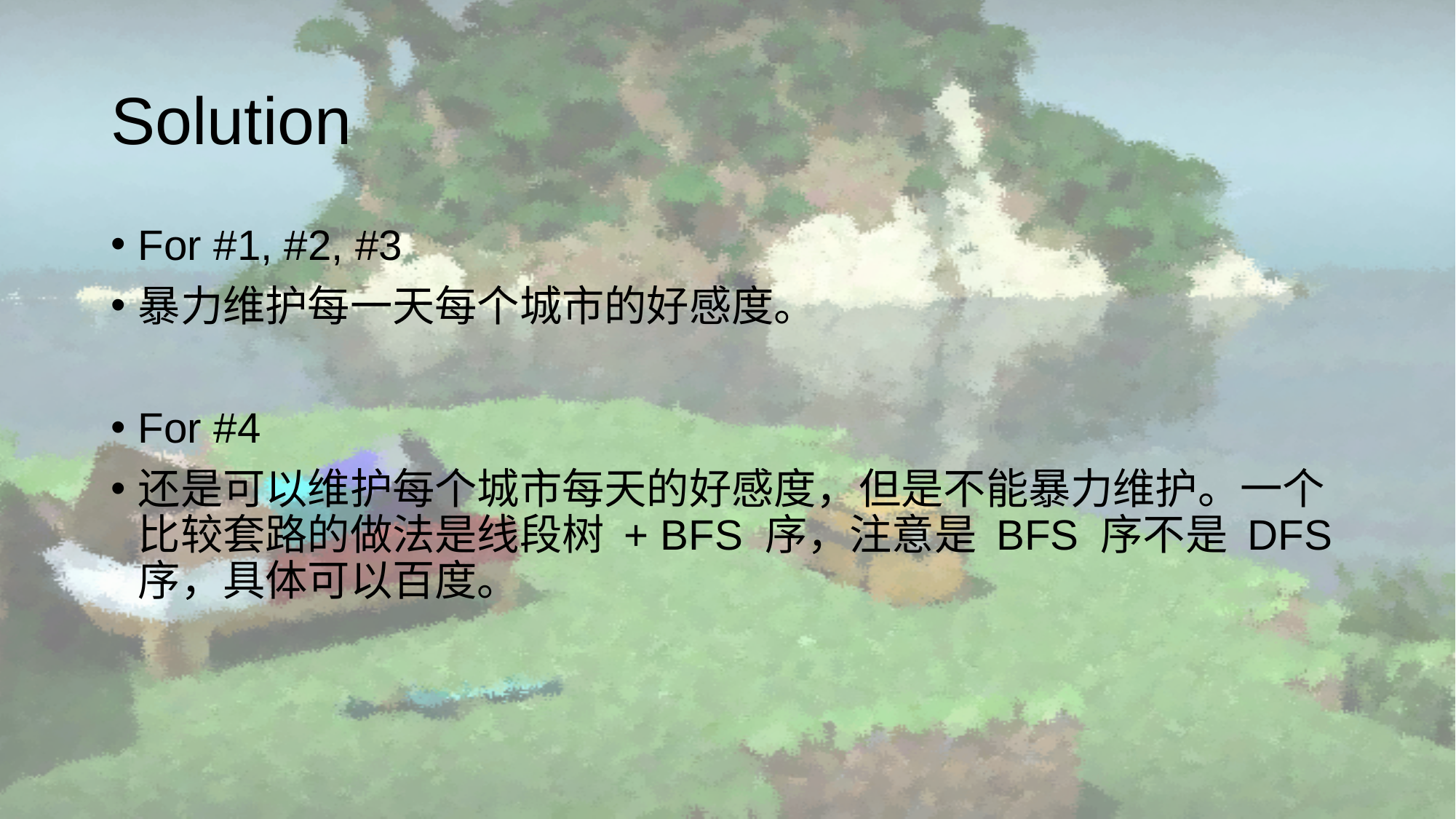

# Solution
For #1, #2, #3
暴力维护每一天每个城市的好感度。

For #4
还是可以维护每个城市每天的好感度，但是不能暴力维护。一个比较套路的做法是线段树 + BFS 序，注意是 BFS 序不是 DFS 序，具体可以百度。